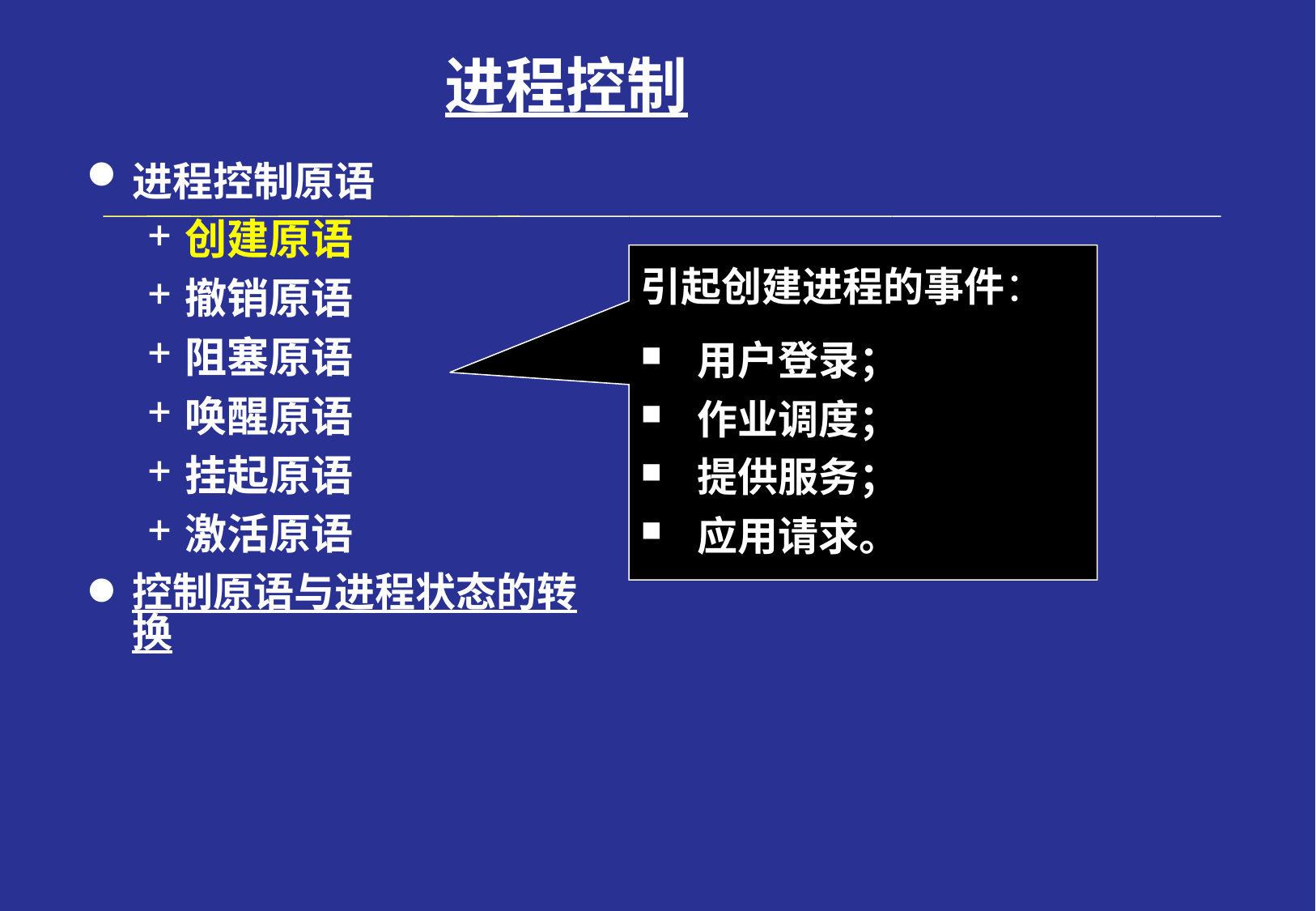

# 进程控制
进程控制原语
创建原语
撤销原语
阻塞原语
唤醒原语
挂起原语
激活原语
控制原语与进程状态的转换

引起创建进程的事件：
  用户登录；
  作业调度；
  提供服务；
  应用请求。